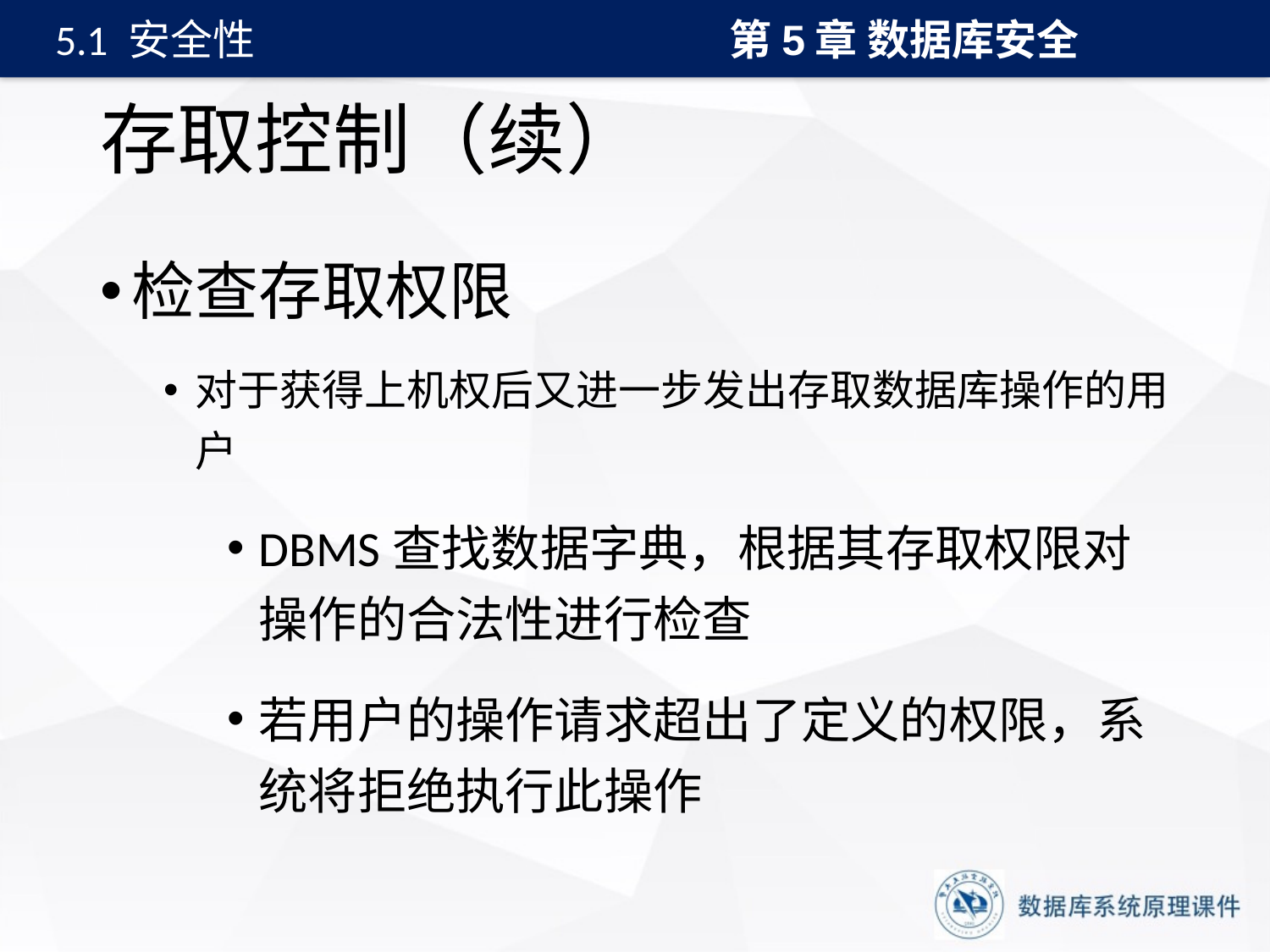

第5章 数据库安全
5.1 安全性
# 存取控制（续）
检查存取权限
对于获得上机权后又进一步发出存取数据库操作的用户
DBMS查找数据字典，根据其存取权限对操作的合法性进行检查
若用户的操作请求超出了定义的权限，系统将拒绝执行此操作